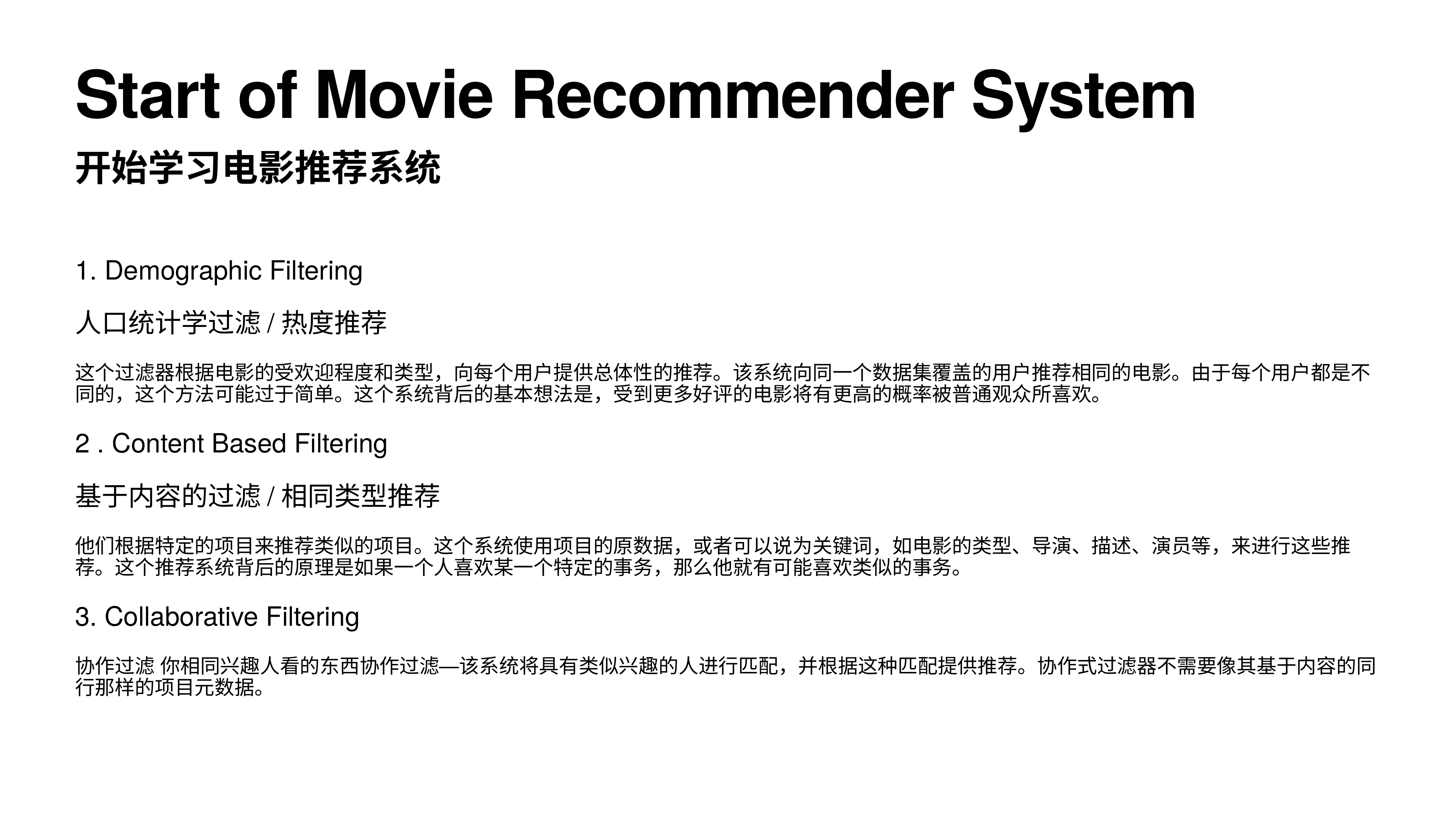

# Start of Movie Recommender System
开始学习电影推荐系统
1. Demographic Filtering
人口统计学过滤/热度推荐
这个过滤器根据电影的受欢迎程度和类型，向每个用户提供总体性的推荐。该系统向同一个数据集覆盖的用户推荐相同的电影。由于每个用户都是不同的，这个方法可能过于简单。这个系统背后的基本想法是，受到更多好评的电影将有更高的概率被普通观众所喜欢。
2 . Content Based Filtering
基于内容的过滤/相同类型推荐
他们根据特定的项目来推荐类似的项目。这个系统使用项目的原数据，或者可以说为关键词，如电影的类型、导演、描述、演员等，来进行这些推荐。这个推荐系统背后的原理是如果一个人喜欢某一个特定的事务，那么他就有可能喜欢类似的事务。
3. Collaborative Filtering
协作过滤 你相同兴趣人看的东西协作过滤—该系统将具有类似兴趣的人进行匹配，并根据这种匹配提供推荐。协作式过滤器不需要像其基于内容的同行那样的项目元数据。